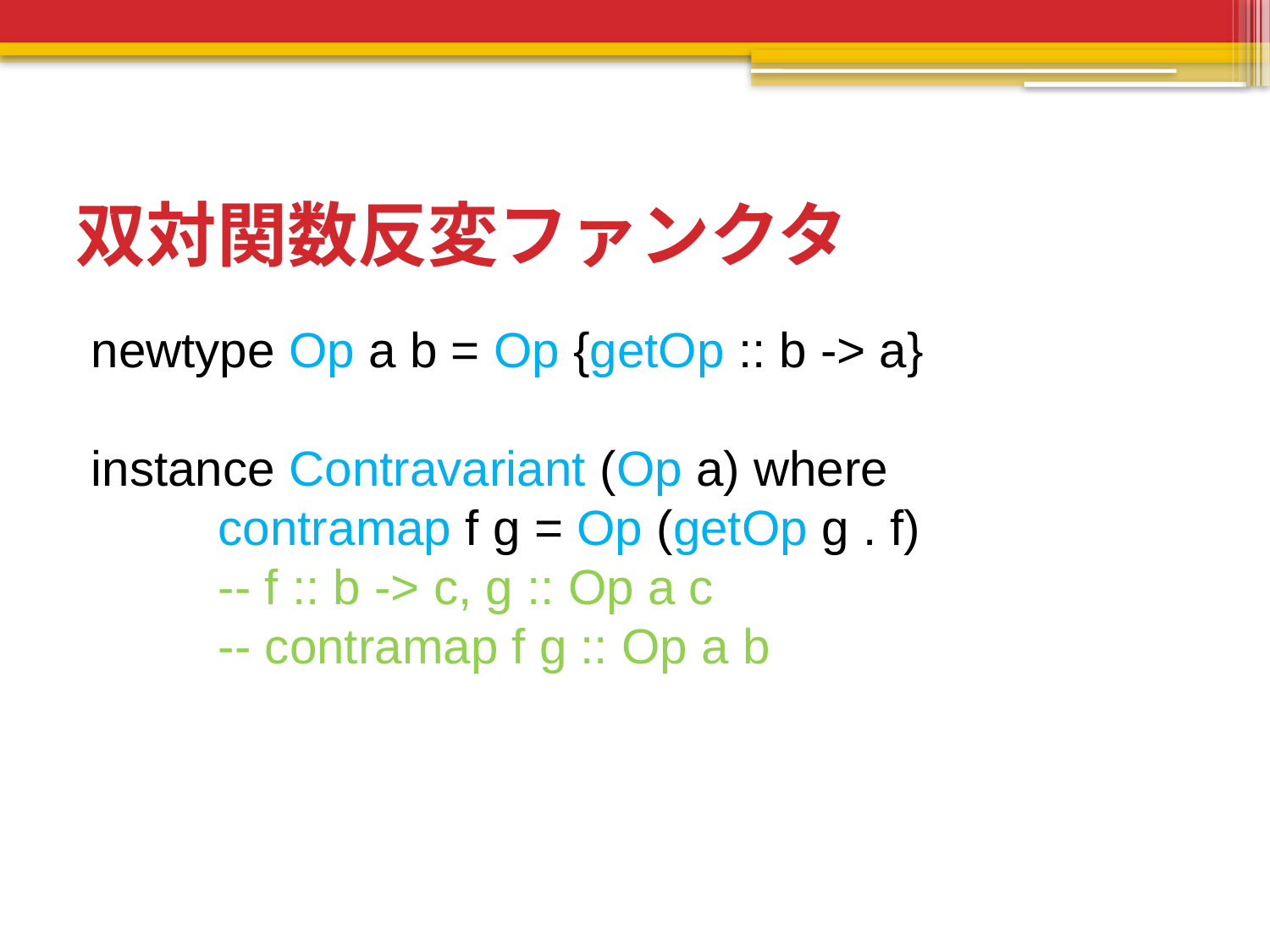

# 双対関数反変ファンクタ
newtype Op a b = Op {getOp :: b -> a}
instance Contravariant (Op a) where
	contramap f g = Op (getOp g . f)
	-- f :: b -> c, g :: Op a c
	-- contramap f g :: Op a b